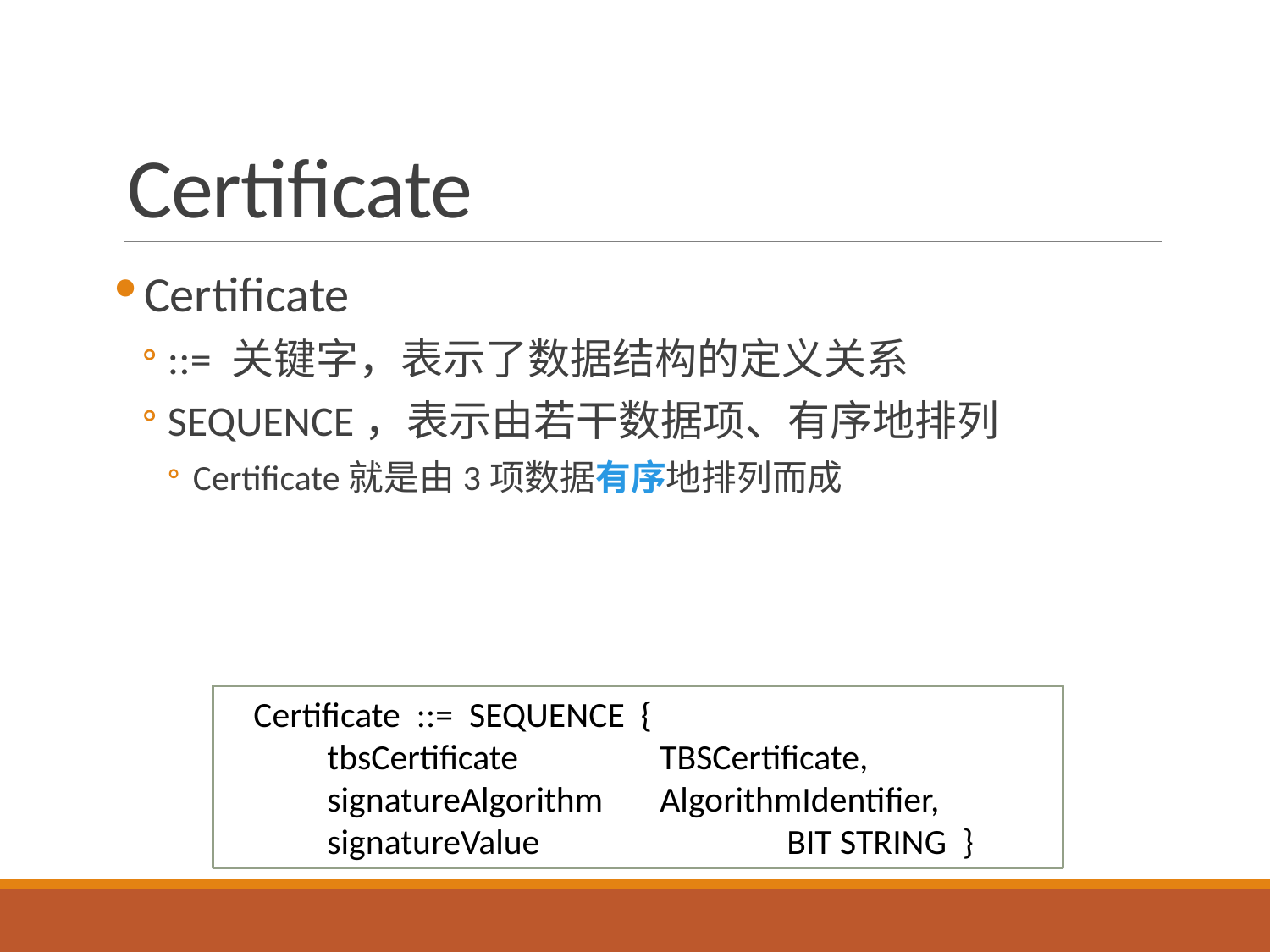

# Certificate
Certificate
::= 关键字，表示了数据结构的定义关系
SEQUENCE，表示由若干数据项、有序地排列
Certificate就是由3项数据有序地排列而成
Certificate  ::=  SEQUENCE  {
      tbsCertificate		TBSCertificate,
      signatureAlgorithm  	AlgorithmIdentifier,
      signatureValue       		BIT STRING  }
11